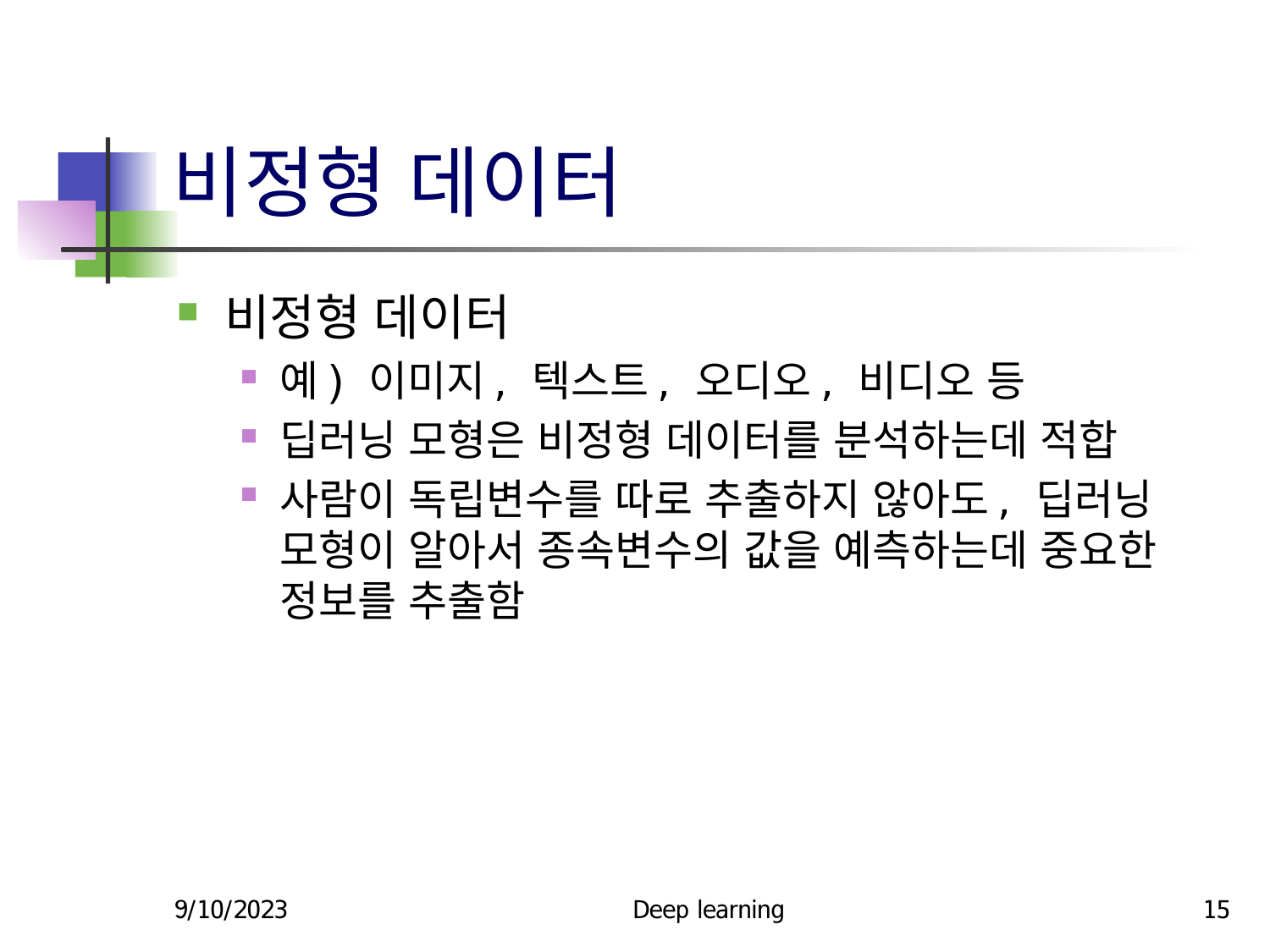

# 비정형 데이터
비정형 데이터
예) 이미지, 텍스트, 오디오, 비디오 등
딥러닝 모형은 비정형 데이터를 분석하는데 적합
사람이 독립변수를 따로 추출하지 않아도, 딥러닝 모형이 알아서 종속변수의 값을 예측하는데 중요한 정보를 추출함

9/10/2023
Deep learning
15